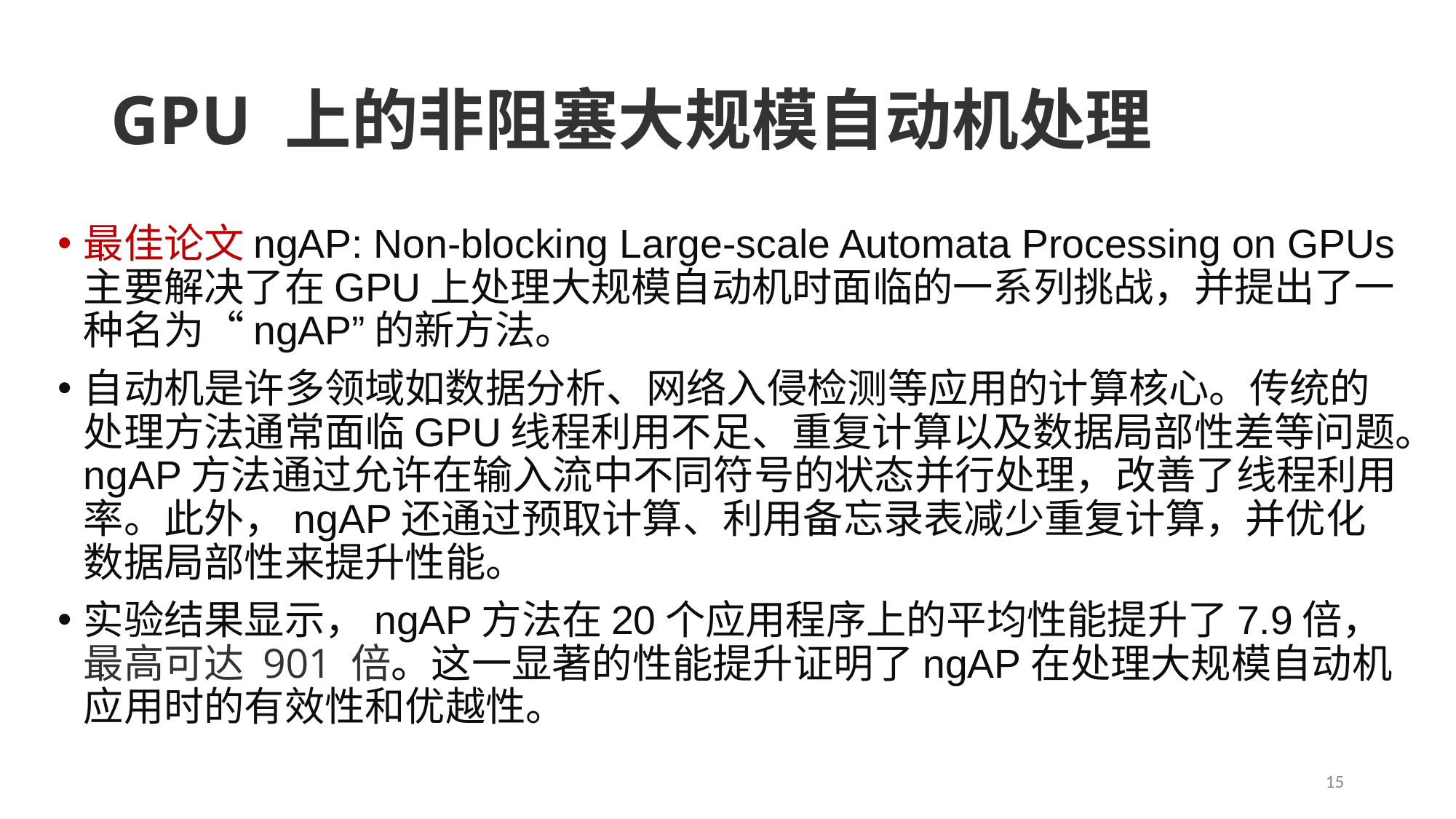

# GPU 上的非阻塞大规模自动机处理
最佳论文ngAP: Non-blocking Large-scale Automata Processing on GPUs主要解决了在GPU上处理大规模自动机时面临的一系列挑战，并提出了一种名为“ngAP”的新方法。
自动机是许多领域如数据分析、网络入侵检测等应用的计算核心。传统的处理方法通常面临GPU线程利用不足、重复计算以及数据局部性差等问题。ngAP方法通过允许在输入流中不同符号的状态并行处理，改善了线程利用率。此外，ngAP还通过预取计算、利用备忘录表减少重复计算，并优化数据局部性来提升性能。
实验结果显示，ngAP方法在20个应用程序上的平均性能提升了7.9倍， 最高可达 901 倍。这一显著的性能提升证明了ngAP在处理大规模自动机应用时的有效性和优越性。

15